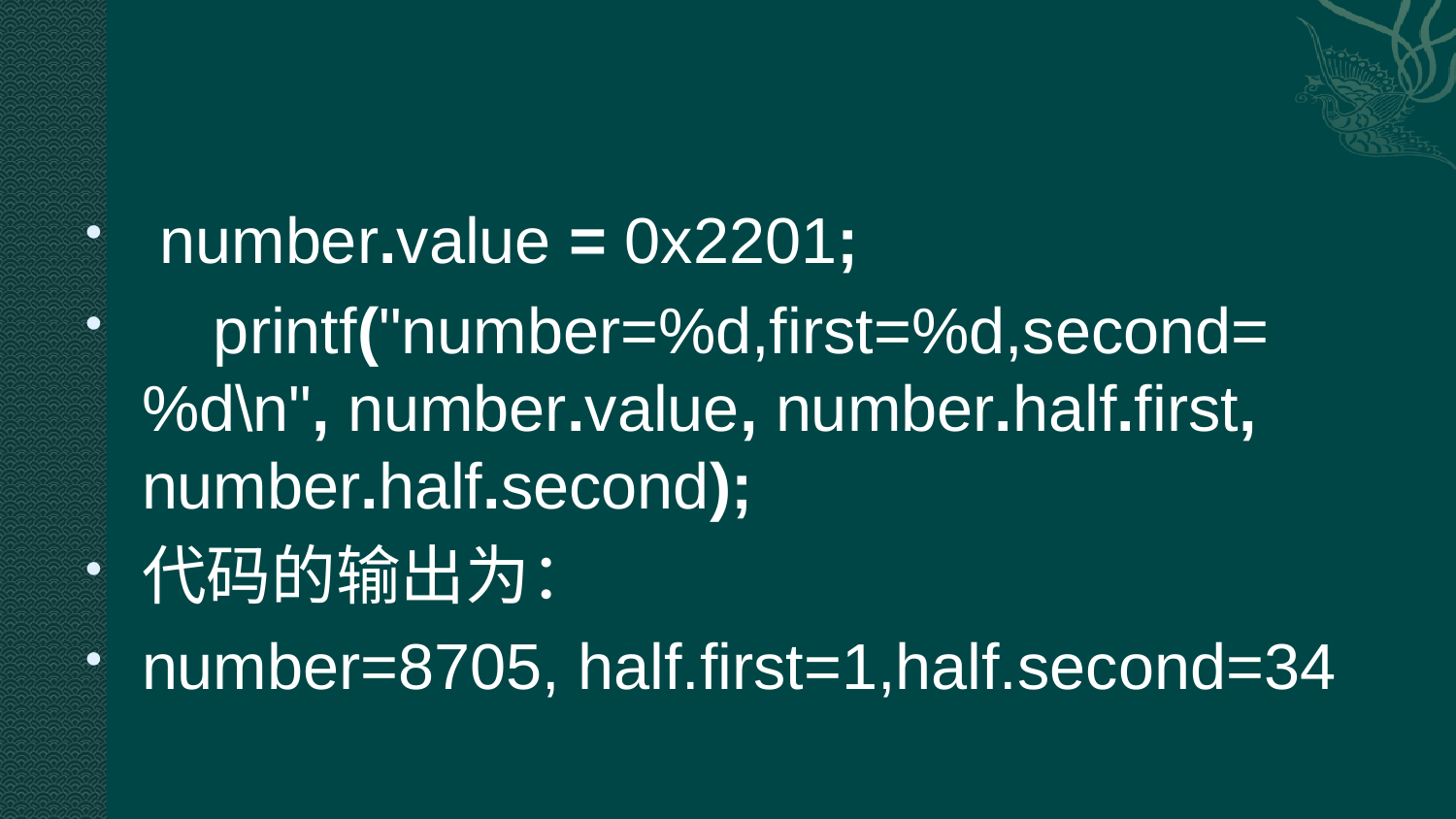

#
 number.value = 0x2201;
    printf("number=%d,first=%d,second=%d\n", number.value, number.half.first, number.half.second);
代码的输出为：
number=8705, half.first=1,half.second=34